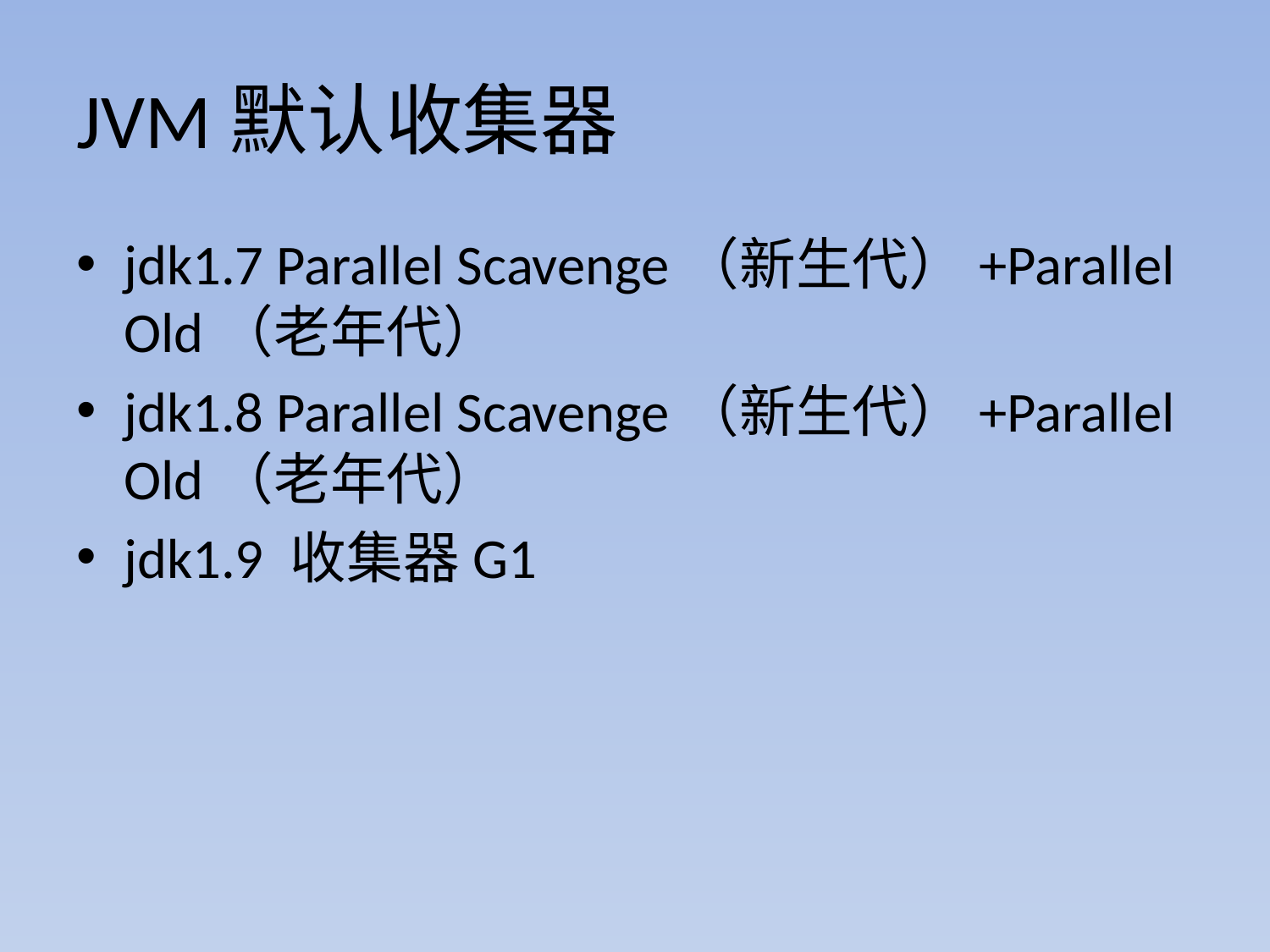

# JVM默认收集器
jdk1.7 Parallel Scavenge（新生代）+Parallel Old（老年代）
jdk1.8 Parallel Scavenge（新生代）+Parallel Old（老年代）
jdk1.9 收集器G1